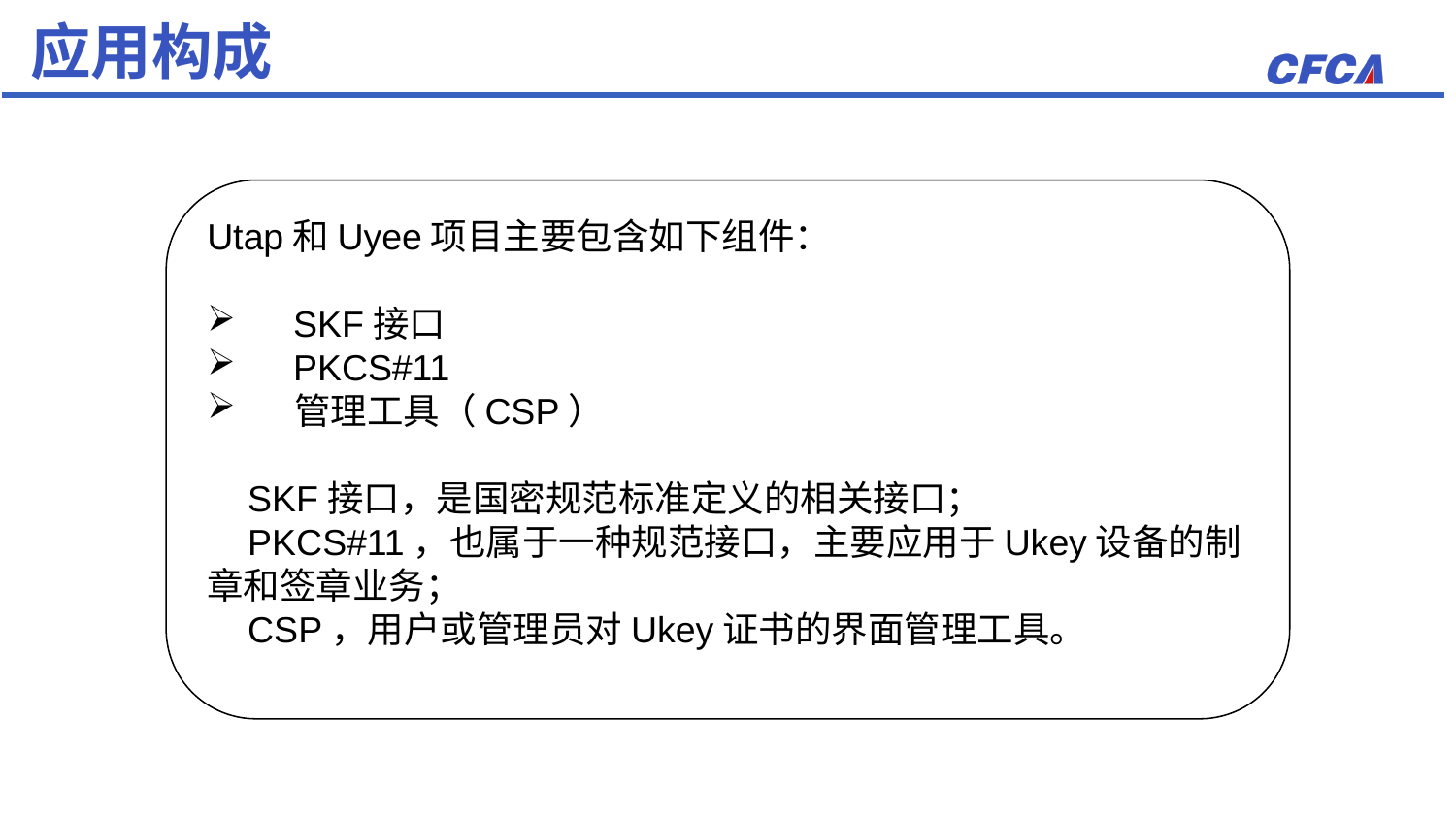

应用构成

Utap和Uyee项目主要包含如下组件：

    SKF接口
    PKCS#11
    管理工具（CSP）

    SKF接口，是国密规范标准定义的相关接口；
    PKCS#11，也属于一种规范接口，主要应用于Ukey设备的制章和签章业务；
    CSP，用户或管理员对Ukey证书的界面管理工具。